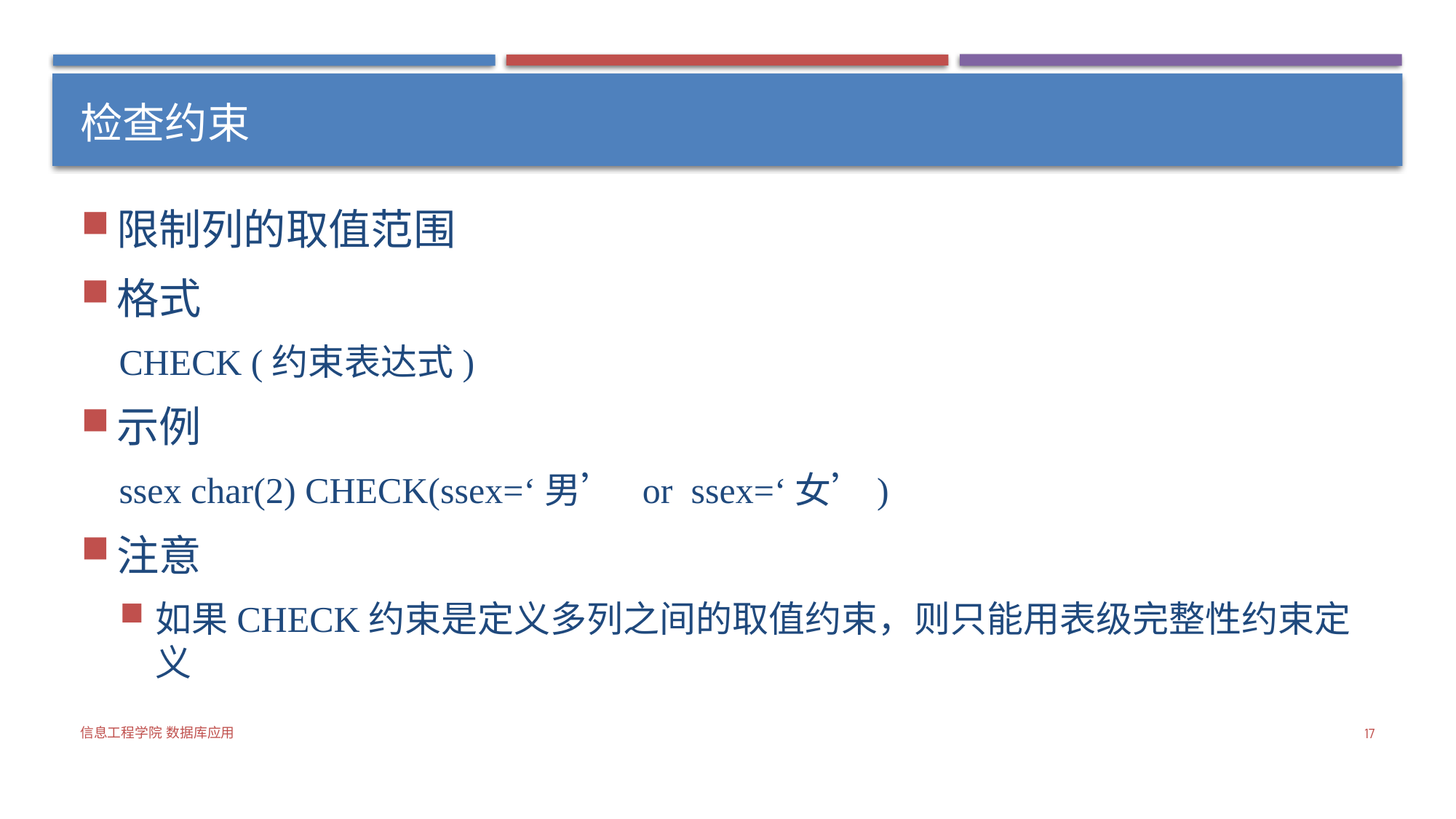

# 检查约束
限制列的取值范围
格式
CHECK (约束表达式)
示例
ssex char(2) CHECK(ssex=‘男’  or  ssex=‘女’)
注意
如果CHECK约束是定义多列之间的取值约束，则只能用表级完整性约束定义
信息工程学院 数据库应用
17